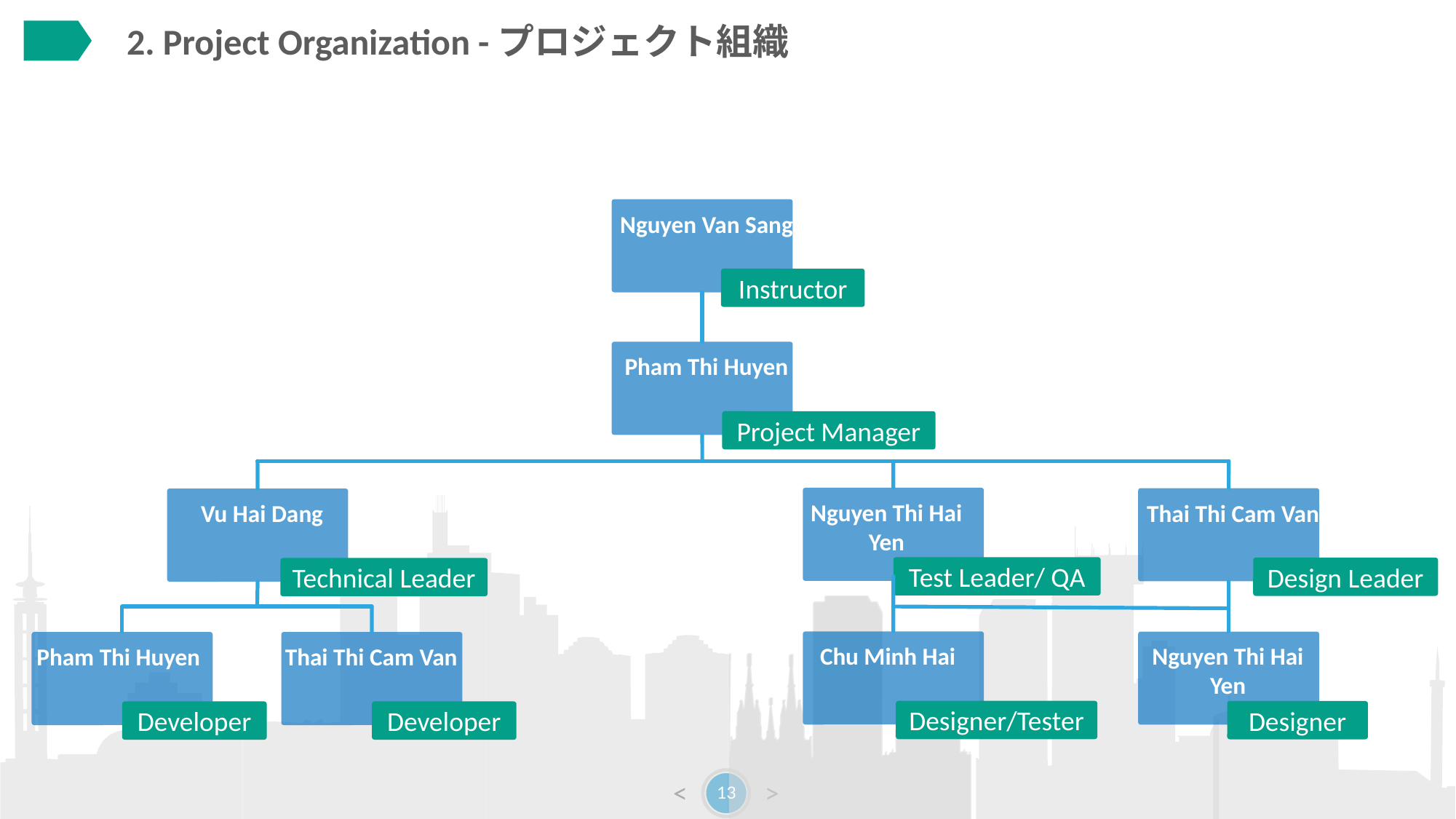

2. Project Organization -プロジェクト組織

Nguyen Van Sang
Instructor

Pham Thi Huyen
Project Manager

Nguyen Thi Hai Yen
Test Leader/ QA

Thai Thi Cam Van
Design Leader

Vu Hai Dang
Technical Leader

Chu Minh Hai
Designer/Tester

Nguyen Thi Hai Yen
Designer

Pham Thi Huyen
Developer

Thai Thi Cam Van
Developer

13